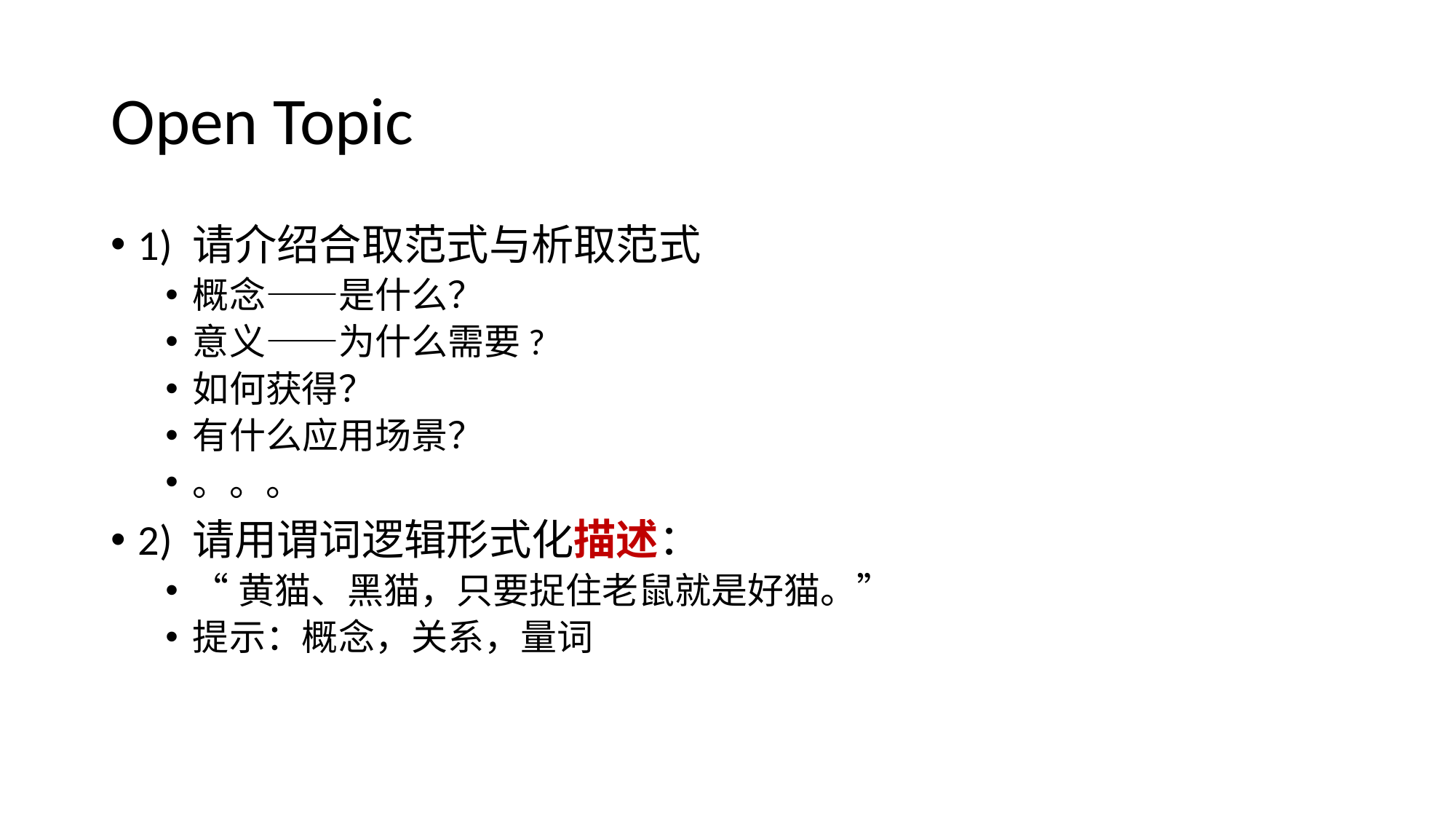

# Open Topic
1) 请介绍合取范式与析取范式
概念——是什么？
意义——为什么需要?
如何获得？
有什么应用场景？
。。。
2) 请用谓词逻辑形式化描述：
“黄猫、黑猫，只要捉住老鼠就是好猫。”
提示：概念，关系，量词